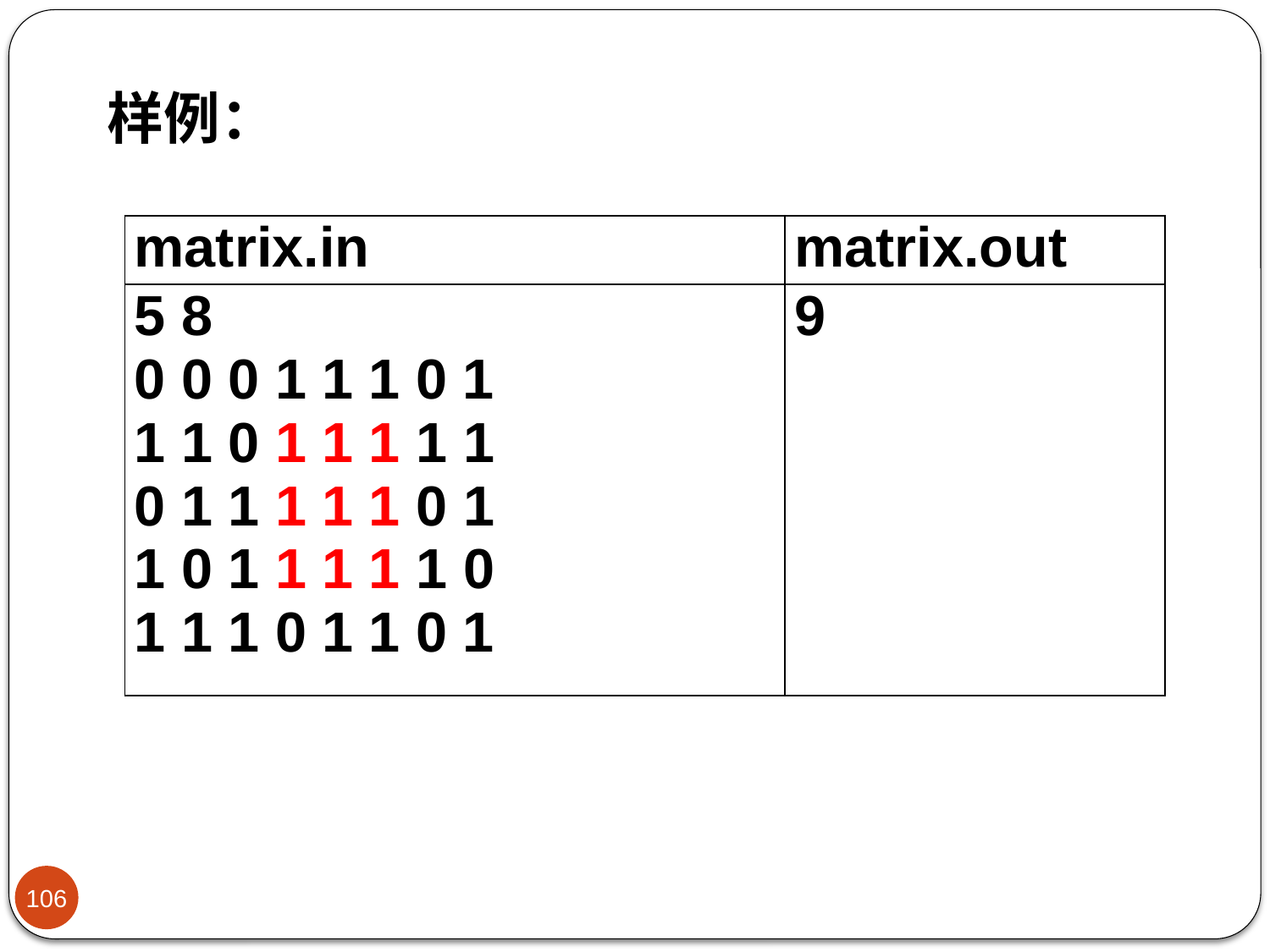

样例：
| matrix.in | matrix.out |
| --- | --- |
| 5 8 0 0 0 1 1 1 0 1 1 1 0 1 1 1 1 1 0 1 1 1 1 1 0 1 1 0 1 1 1 1 1 0 1 1 1 0 1 1 0 1 | 9 |
106